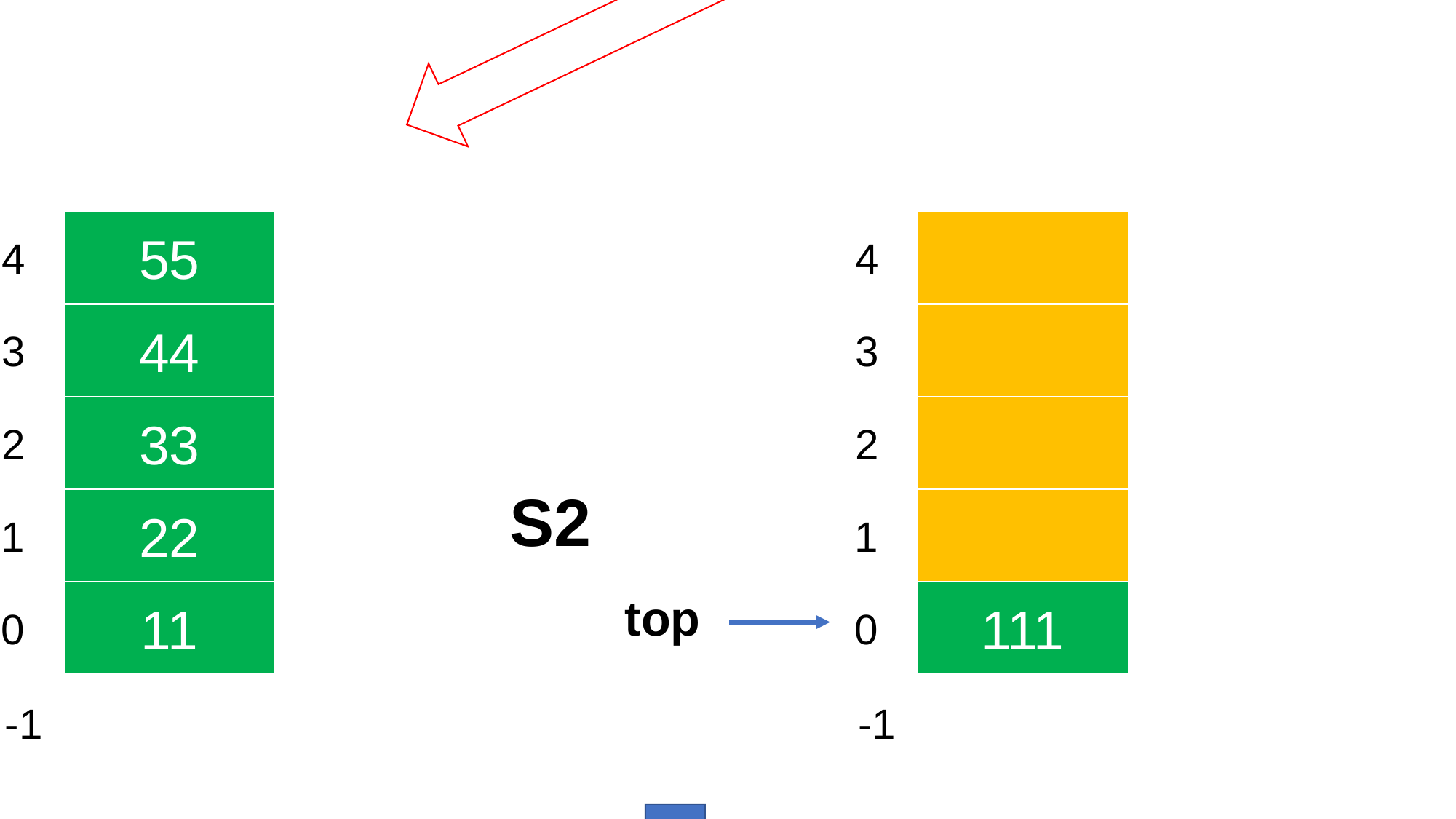

入队：如果栈 S1 已满，如果 S1 非空则返回 0 表示不能入队
ele=66

55

top
4
4
44

3
3
33

2
2
S1
S2
22

1
1
11
top
111
0
0
-1
-1

不能入队，因为 S1 已满，而 S2 栈中仍然有元素，如果强行入队，
那么会打乱已有元素的出队顺序，就不能维持队列先进先出的特性了。